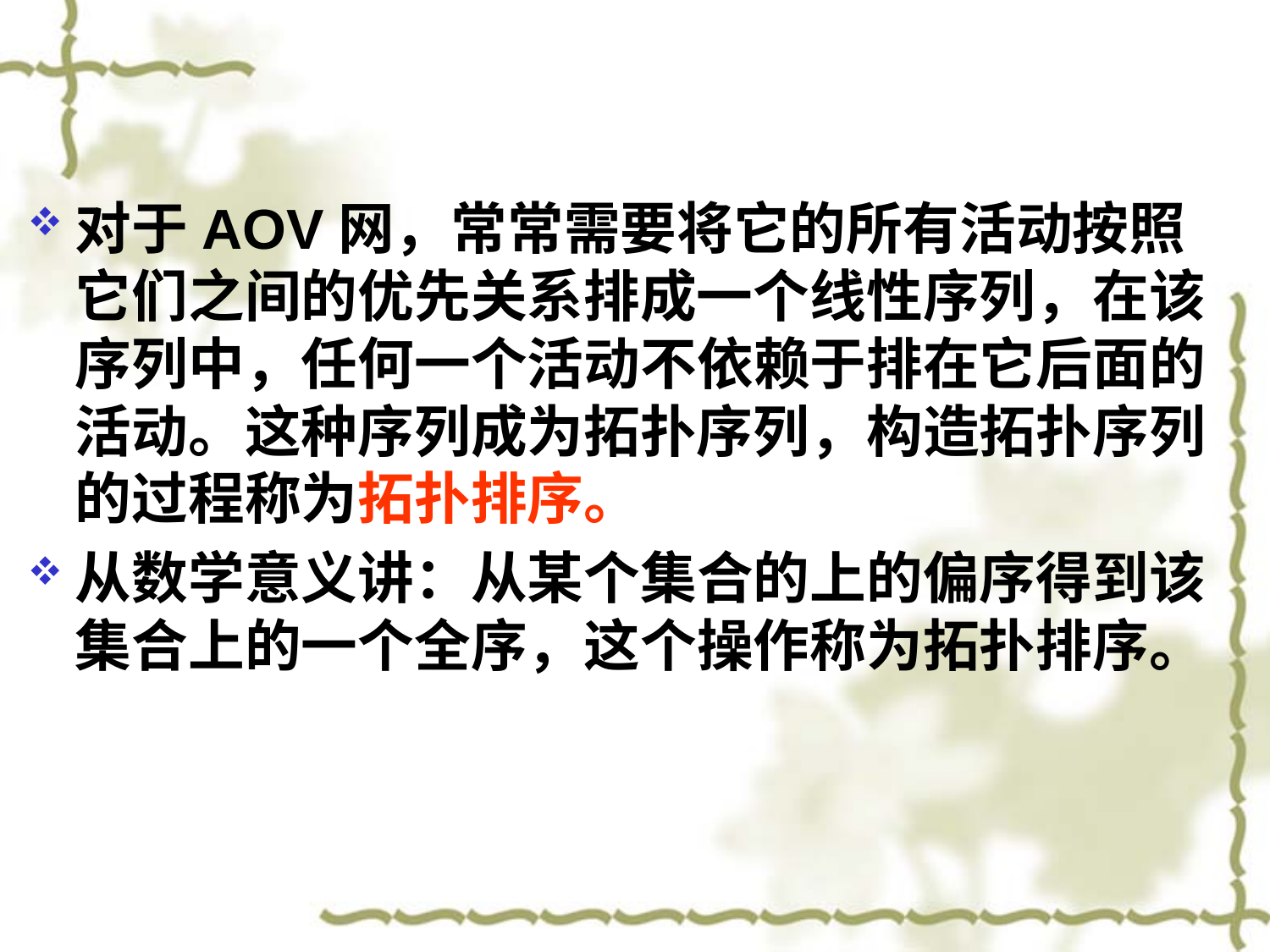

对于AOV网，常常需要将它的所有活动按照它们之间的优先关系排成一个线性序列，在该序列中，任何一个活动不依赖于排在它后面的活动。这种序列成为拓扑序列，构造拓扑序列的过程称为拓扑排序。
从数学意义讲：从某个集合的上的偏序得到该集合上的一个全序，这个操作称为拓扑排序。